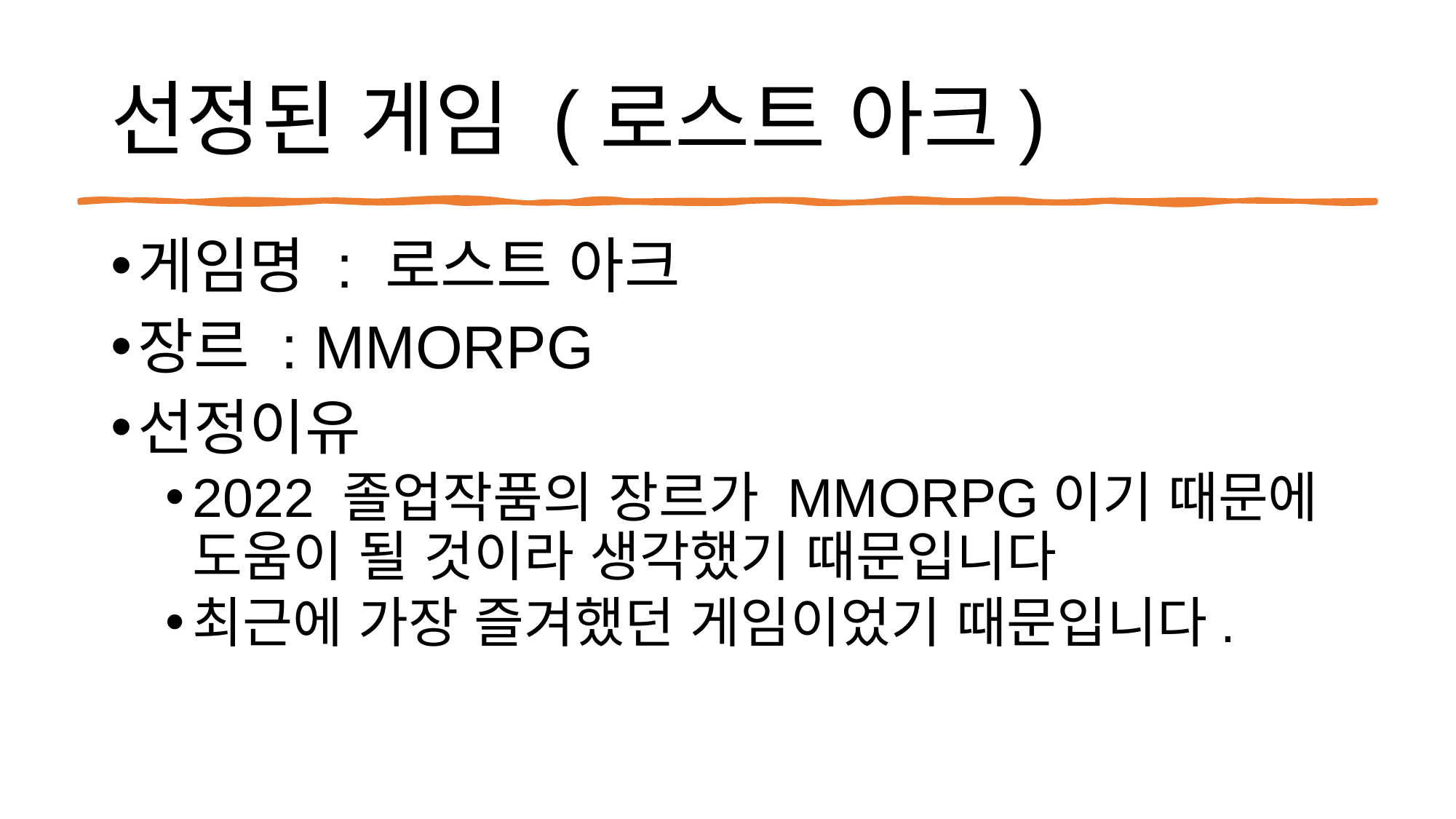

# 선정된 게임 (로스트 아크)

게임명 : 로스트 아크
장르 : MMORPG
선정이유
2022 졸업작품의 장르가 MMORPG이기 때문에 도움이 될 것이라 생각했기 때문입니다
최근에 가장 즐겨했던 게임이었기 때문입니다.